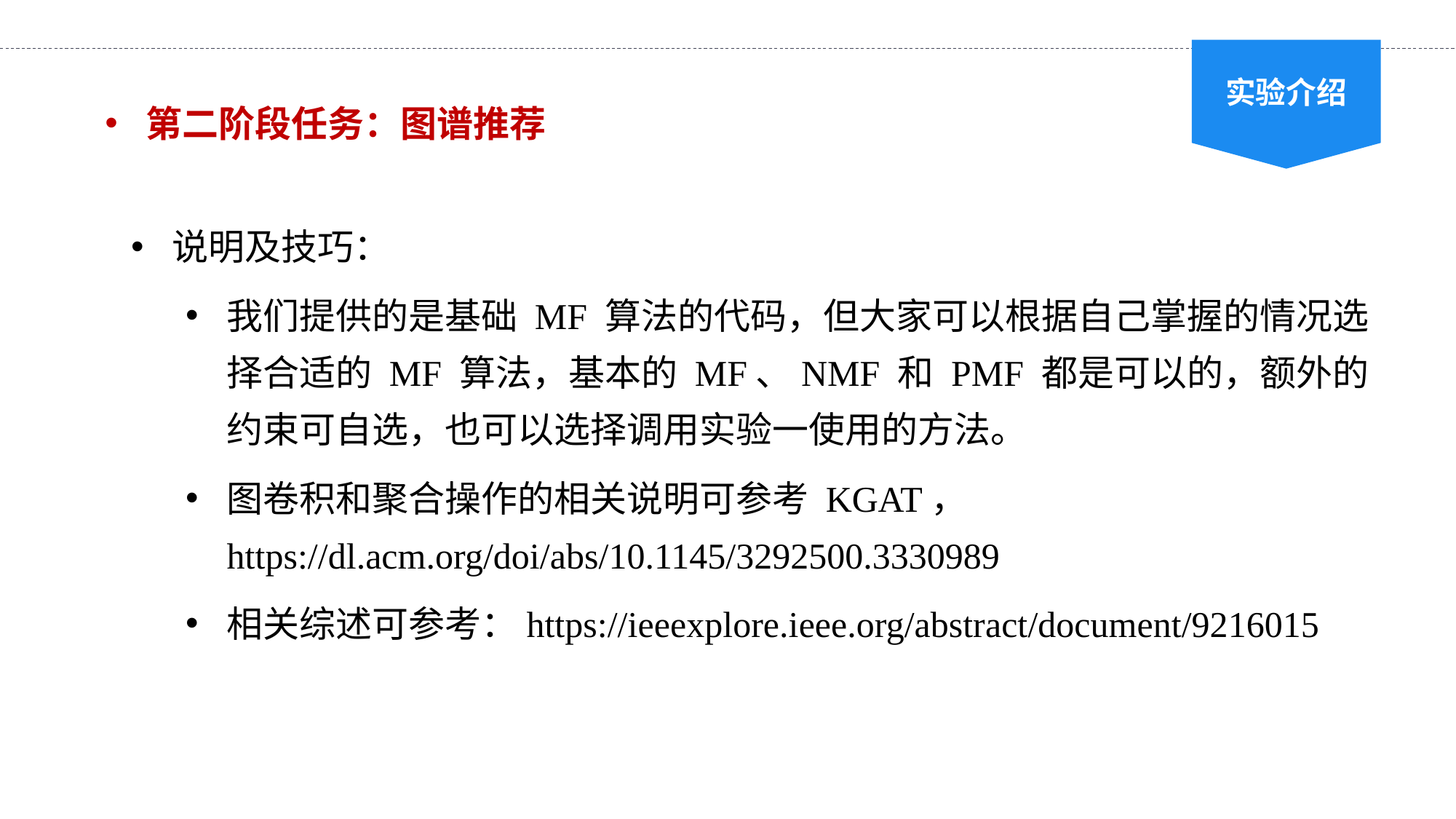

实验介绍
第二阶段任务：图谱推荐
说明及技巧：
我们提供的是基础 MF 算法的代码，但大家可以根据自己掌握的情况选择合适的 MF 算法，基本的 MF、NMF 和 PMF 都是可以的，额外的约束可自选，也可以选择调用实验一使用的方法。
图卷积和聚合操作的相关说明可参考 KGAT， https://dl.acm.org/doi/abs/10.1145/3292500.3330989
相关综述可参考：https://ieeexplore.ieee.org/abstract/document/9216015